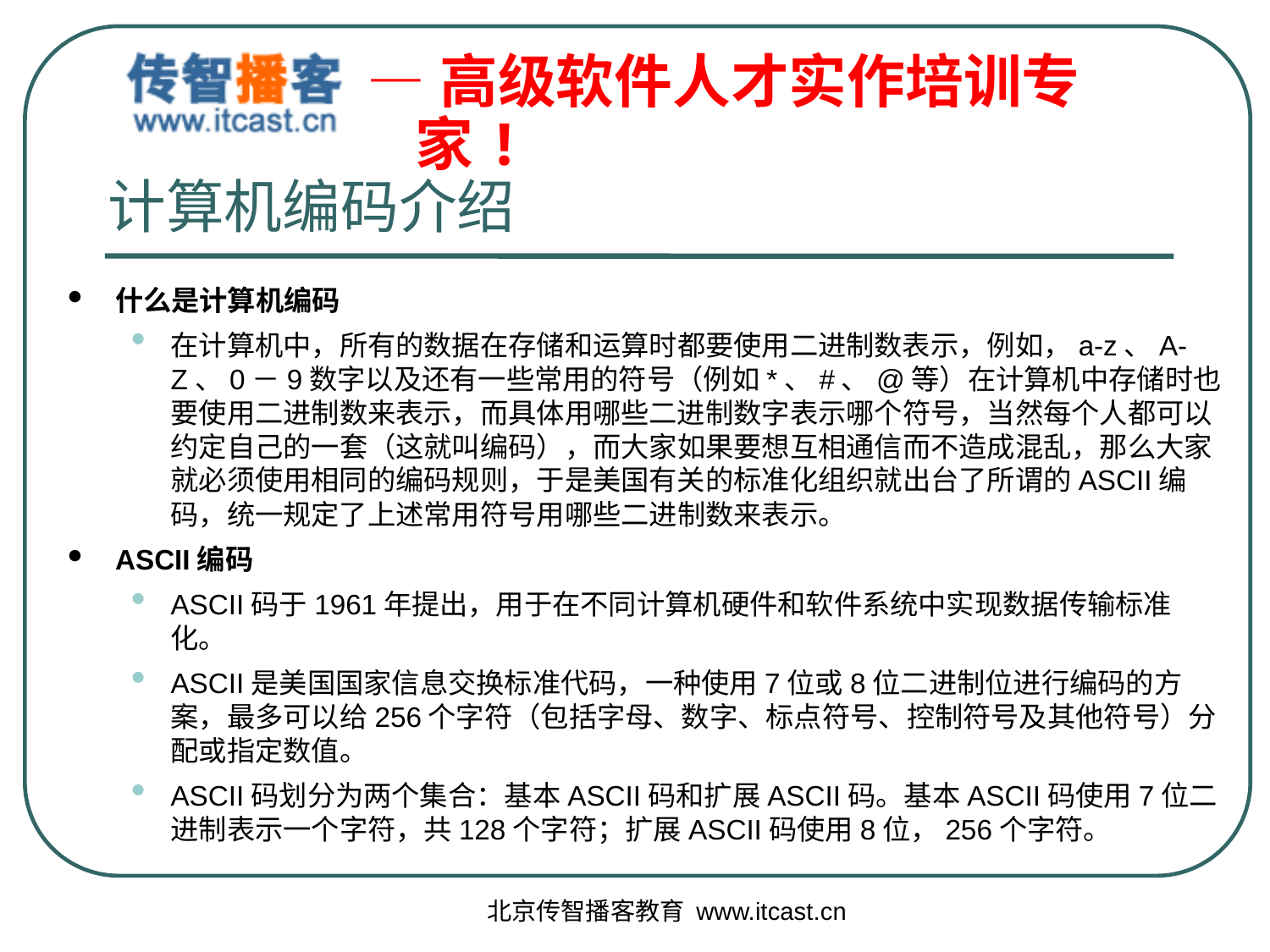

# 计算机编码介绍
什么是计算机编码
在计算机中，所有的数据在存储和运算时都要使用二进制数表示，例如，a-z、A-Z、0－9数字以及还有一些常用的符号（例如*、#、@等）在计算机中存储时也要使用二进制数来表示，而具体用哪些二进制数字表示哪个符号，当然每个人都可以约定自己的一套（这就叫编码），而大家如果要想互相通信而不造成混乱，那么大家就必须使用相同的编码规则，于是美国有关的标准化组织就出台了所谓的ASCII编码，统一规定了上述常用符号用哪些二进制数来表示。
ASCII编码
ASCII码于1961年提出，用于在不同计算机硬件和软件系统中实现数据传输标准化。
ASCII是美国国家信息交换标准代码，一种使用7位或8位二进制位进行编码的方案，最多可以给256个字符（包括字母、数字、标点符号、控制符号及其他符号）分配或指定数值。
ASCII码划分为两个集合：基本ASCII码和扩展ASCII码。基本ASCII码使用7位二进制表示一个字符，共128个字符；扩展ASCII码使用8位，256个字符。